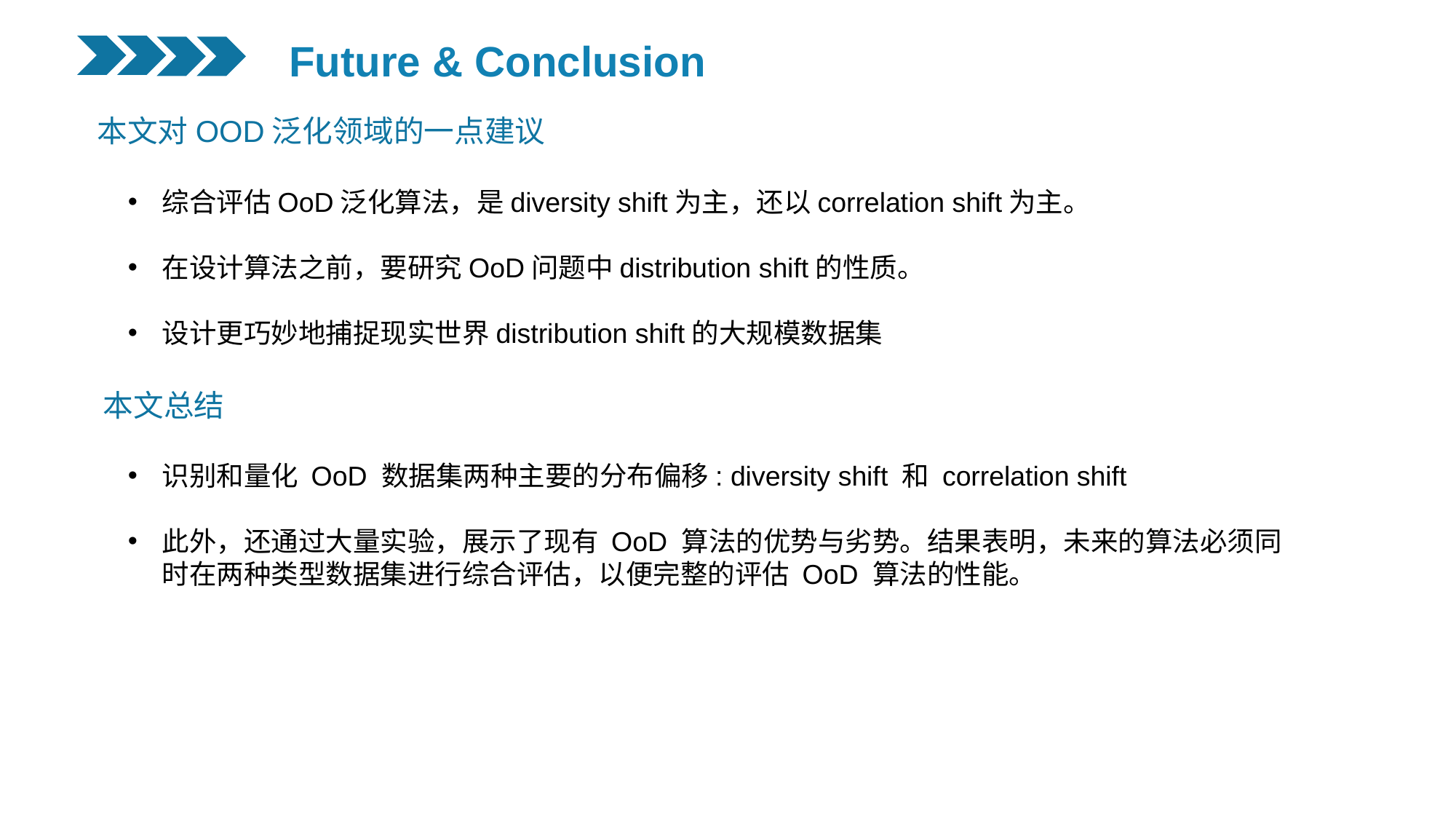

Future & Conclusion

本文对OOD泛化领域的一点建议
综合评估OoD泛化算法，是diversity shift为主，还以correlation shift为主。

在设计算法之前，要研究OoD问题中distribution shift的性质。

设计更巧妙地捕捉现实世界distribution shift的大规模数据集
本文总结
识别和量化 OoD 数据集两种主要的分布偏移: diversity shift 和 correlation shift

此外，还通过大量实验，展示了现有 OoD 算法的优势与劣势。结果表明，未来的算法必须同时在两种类型数据集进行综合评估，以便完整的评估 OoD 算法的性能。